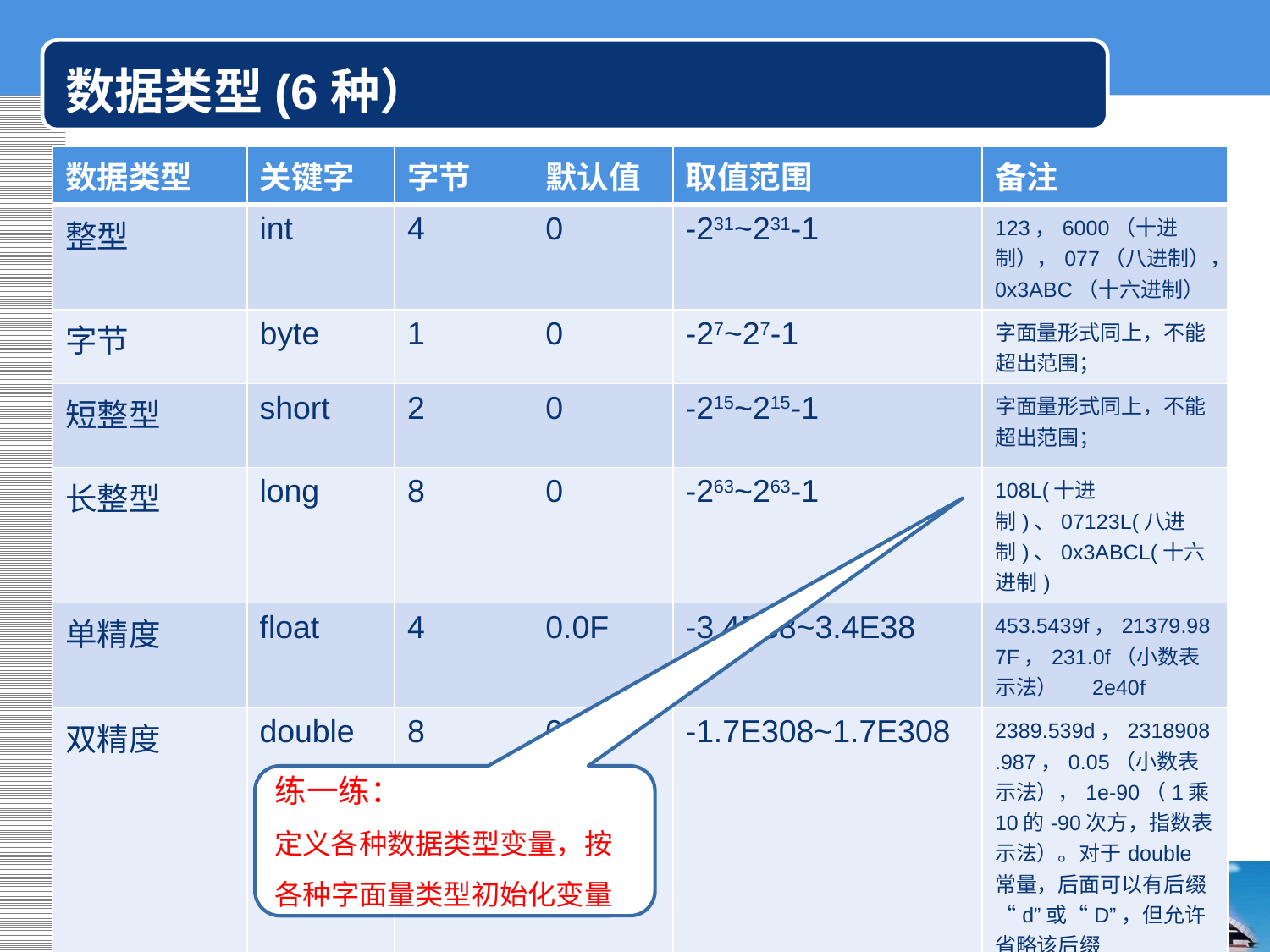

数据类型(6种）
| 数据类型 | 关键字 | 字节 | 默认值 | 取值范围 | 备注 |
| --- | --- | --- | --- | --- | --- |
| 整型 | int | 4 | 0 | -231~231-1 | 123，6000（十进制），077（八进制），0x3ABC（十六进制） |
| 字节 | byte | 1 | 0 | -27~27-1 | 字面量形式同上，不能超出范围； |
| 短整型 | short | 2 | 0 | -215~215-1 | 字面量形式同上，不能超出范围； |
| 长整型 | long | 8 | 0 | -263~263-1 | 108L(十进制)、07123L(八进制)、0x3ABCL(十六进制) |
| 单精度 | float | 4 | 0.0F | -3.4E38~3.4E38 | 453.5439f，21379.987F，231.0f（小数表示法） 2e40f |
| 双精度 | double | 8 | 0.0D | -1.7E308~1.7E308 | 2389.539d，2318908.987，0.05（小数表示法），1e-90（1乘10的-90次方，指数表示法）。对于double常量，后面可以有后缀“d”或“D”，但允许省略该后缀 |
练一练：
定义各种数据类型变量，按各种字面量类型初始化变量